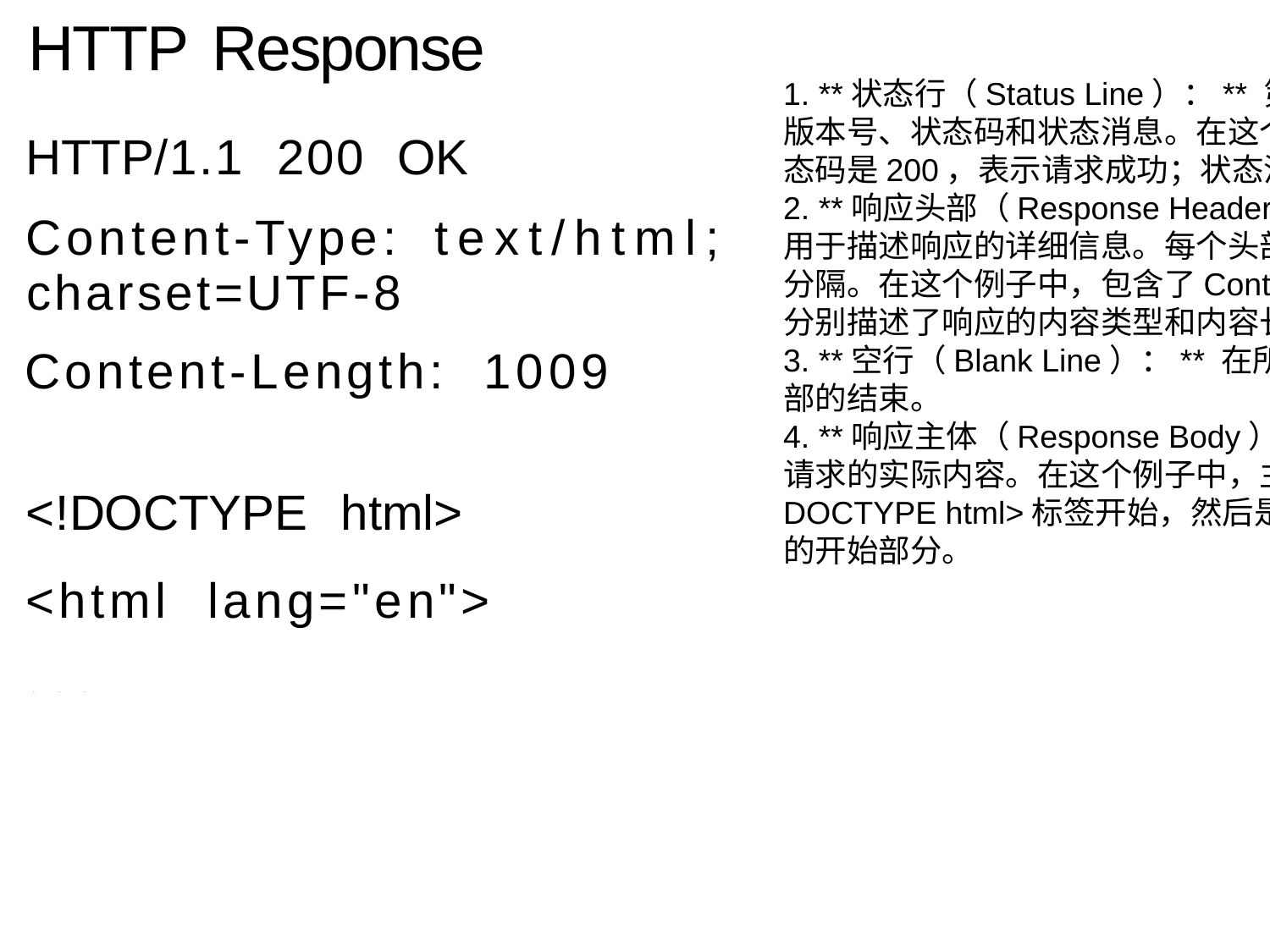

HTTP Response

HTTP/1.1  200  OK
Content-Type:  text/html; charset=UTF-8
Content-Length:  1009

<!DOCTYPE  html>
<html  lang="en">

...
1. **状态行（Status Line）：** 第一行是状态行，包含了HTTP协议的版本号、状态码和状态消息。在这个例子中，HTTP协议版本是1.1，状态码是200，表示请求成功；状态消息是OK，表示请求已成功处理。
2. **响应头部（Response Headers）：** 接下来是一系列的响应头部，用于描述响应的详细信息。每个头部包含了一个属性和对应的值，以冒号分隔。在这个例子中，包含了Content-Type、Content-Length等头部，分别描述了响应的内容类型和内容长度。
3. **空行（Blank Line）：** 在所有头部之后是一个空行，用于表示头部的结束。
4. **响应主体（Response Body）：** 最后是响应的主体部分，包含了请求的实际内容。在这个例子中，主体是一个HTML文档，用<!DOCTYPE html>标签开始，然后是一个<html>标签，表示HTML页面的开始部分。